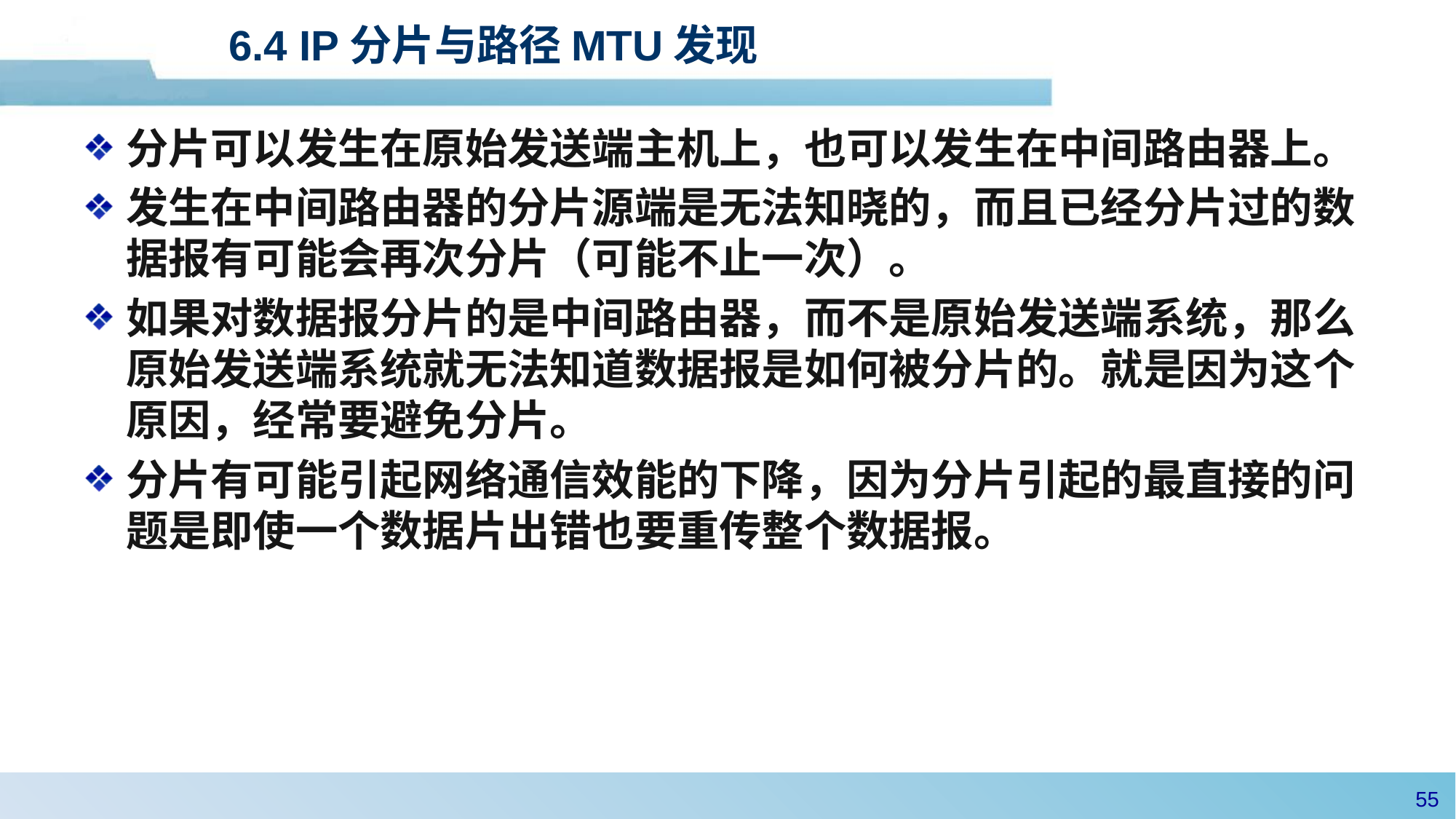

# 6.4 IP分片与路径MTU发现
分片可以发生在原始发送端主机上，也可以发生在中间路由器上。
发生在中间路由器的分片源端是无法知晓的，而且已经分片过的数据报有可能会再次分片（可能不止一次）。
如果对数据报分片的是中间路由器，而不是原始发送端系统，那么原始发送端系统就无法知道数据报是如何被分片的。就是因为这个原因，经常要避免分片。
分片有可能引起网络通信效能的下降，因为分片引起的最直接的问题是即使一个数据片出错也要重传整个数据报。
55